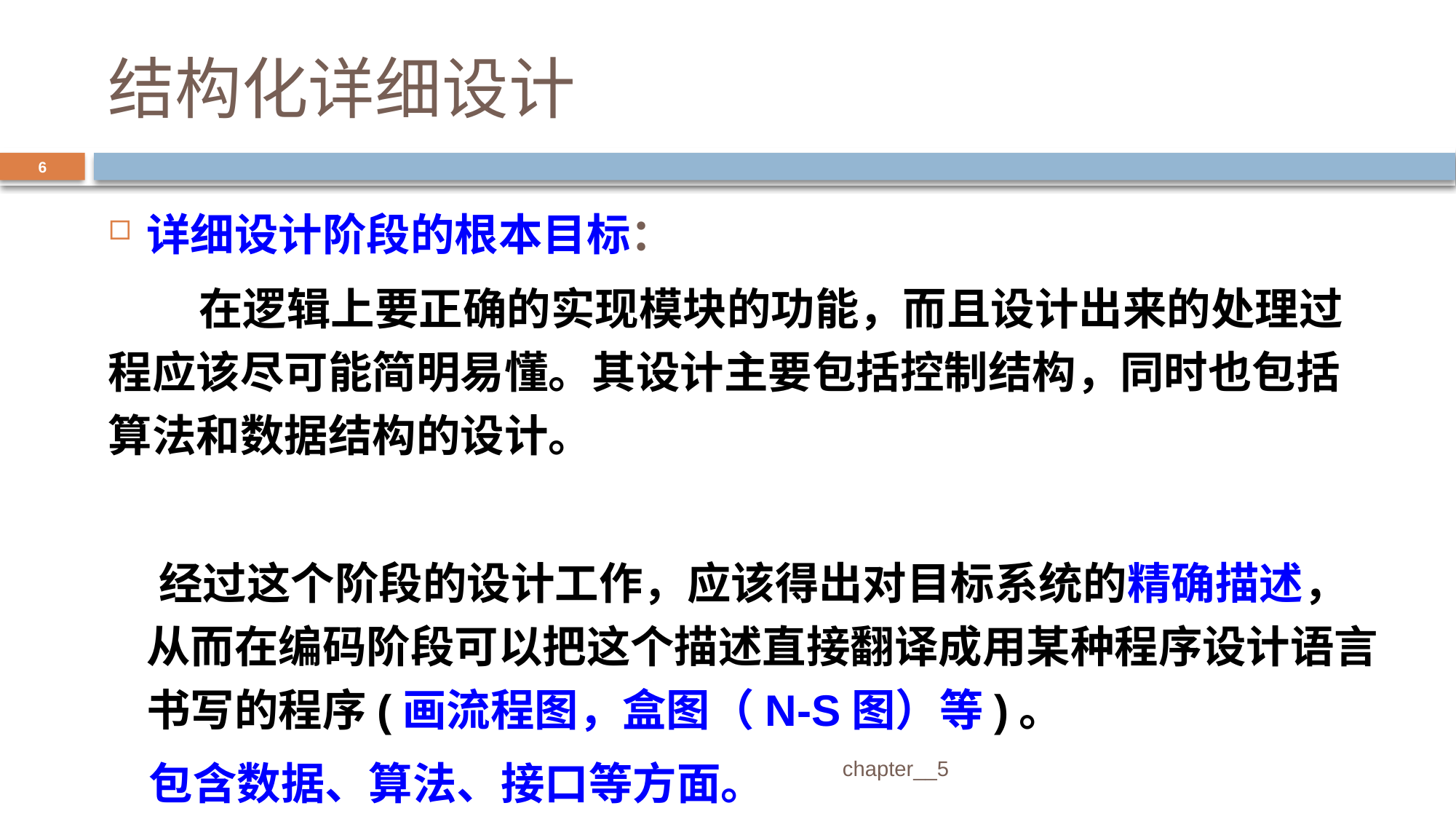

# 结构化详细设计
6
详细设计阶段的根本目标：
        在逻辑上要正确的实现模块的功能，而且设计出来的处理过程应该尽可能简明易懂。其设计主要包括控制结构，同时也包括算法和数据结构的设计。

    经过这个阶段的设计工作，应该得出对目标系统的精确描述，从而在编码阶段可以把这个描述直接翻译成用某种程序设计语言书写的程序(画流程图，盒图（N-S图）等)。
   包含数据、算法、接口等方面。
 chapter__5